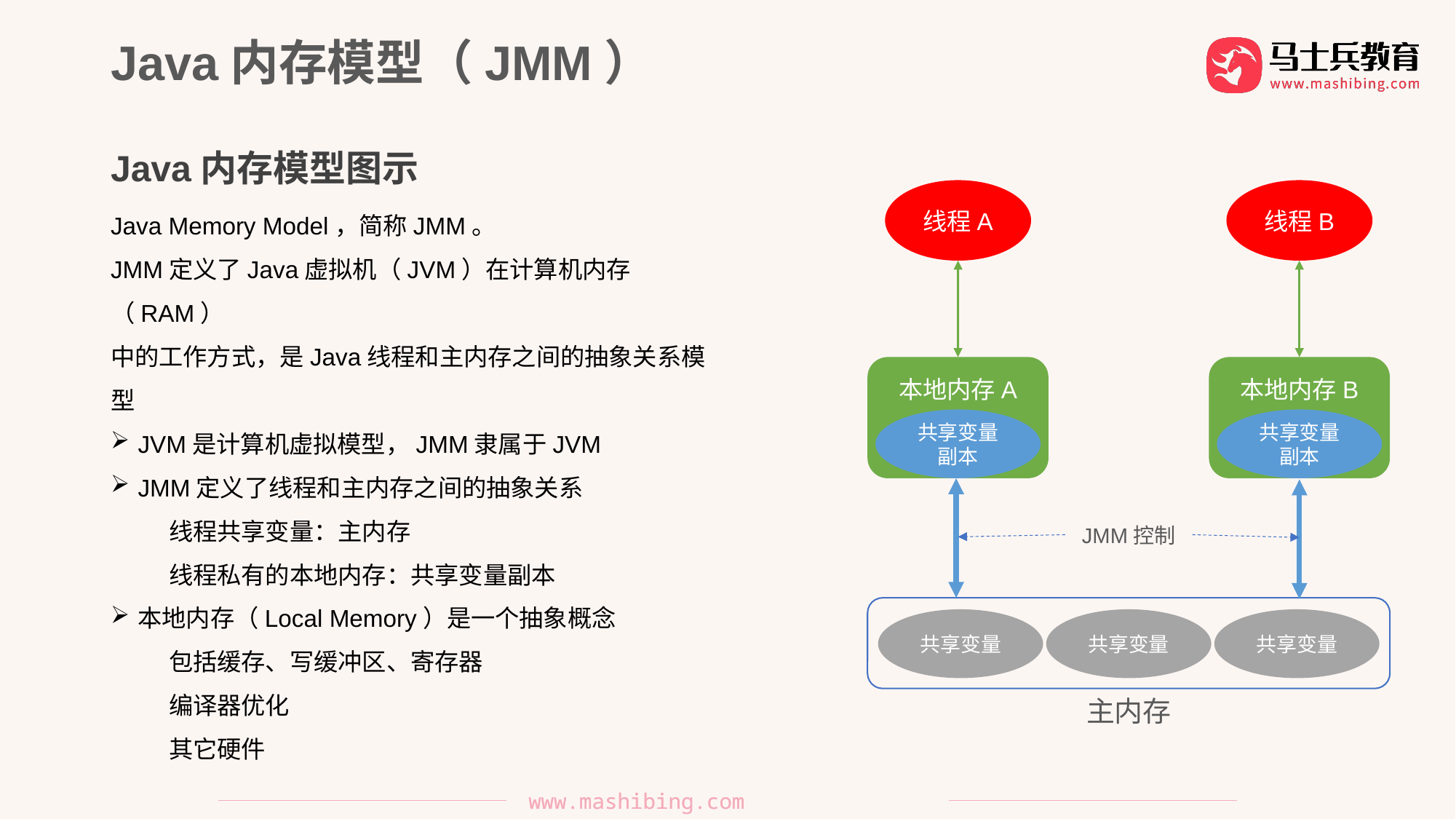

Java内存模型（JMM）
Java内存模型图示
线程A
线程B
Java Memory Model，简称JMM。
JMM定义了Java虚拟机（JVM）在计算机内存（RAM）
中的工作方式，是Java线程和主内存之间的抽象关系模型
JVM是计算机虚拟模型，JMM隶属于JVM
JMM定义了线程和主内存之间的抽象关系
	线程共享变量：主内存
	线程私有的本地内存：共享变量副本
本地内存（Local Memory）是一个抽象概念
	包括缓存、写缓冲区、寄存器
	编译器优化
	其它硬件
本地内存B

共享变量
副本
本地内存A

共享变量
副本
JMM控制

主内存
共享变量
共享变量
共享变量